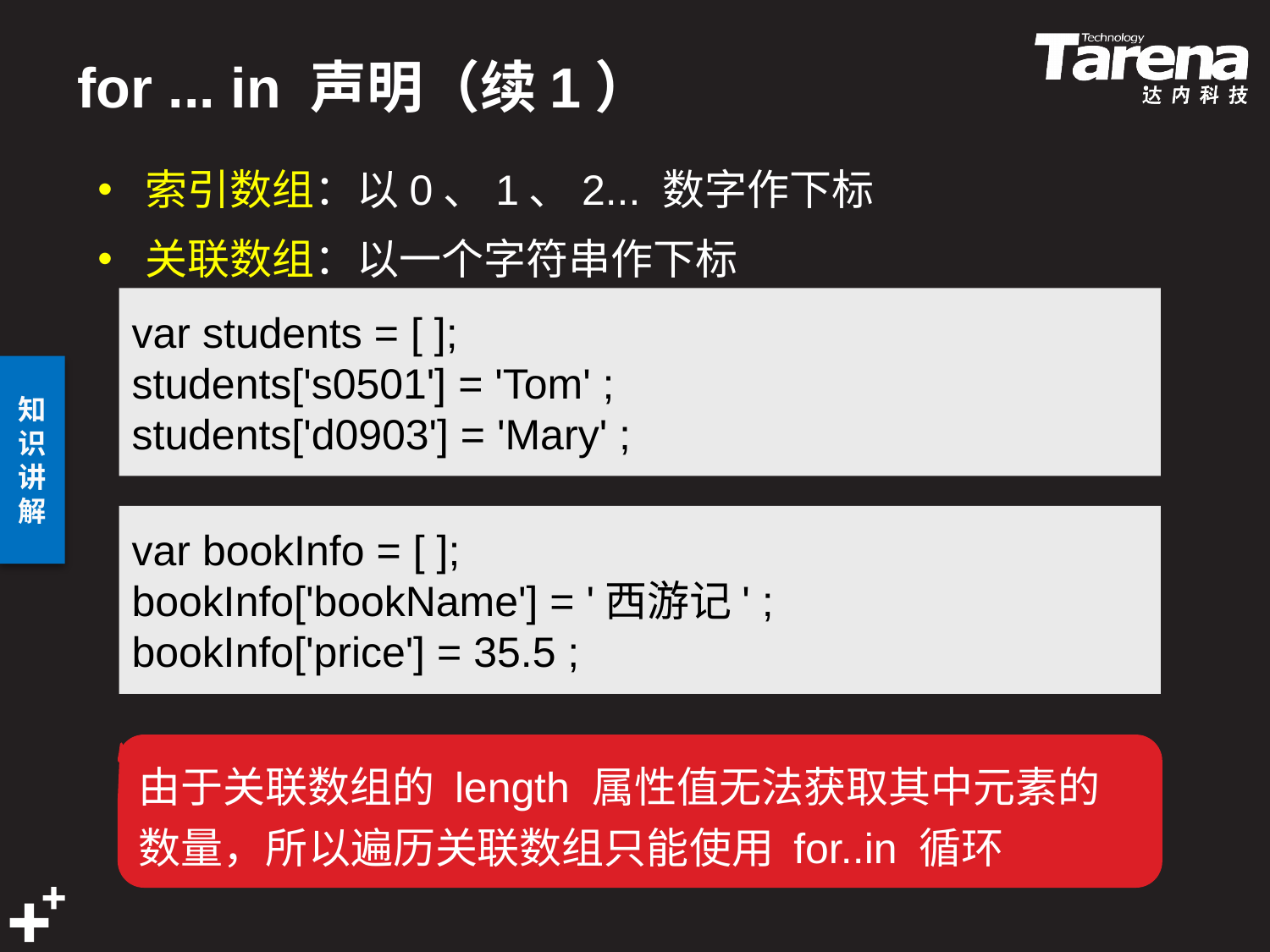

# for ... in 声明（续1）
索引数组：以0、1、2... 数字作下标
关联数组：以一个字符串作下标
var students = [ ];
students['s0501'] = 'Tom' ;
students['d0903'] = 'Mary' ;
var bookInfo = [ ];
bookInfo['bookName'] = '西游记' ;
bookInfo['price'] = 35.5 ;
由于关联数组的 length 属性值无法获取其中元素的数量，所以遍历关联数组只能使用 for..in 循环